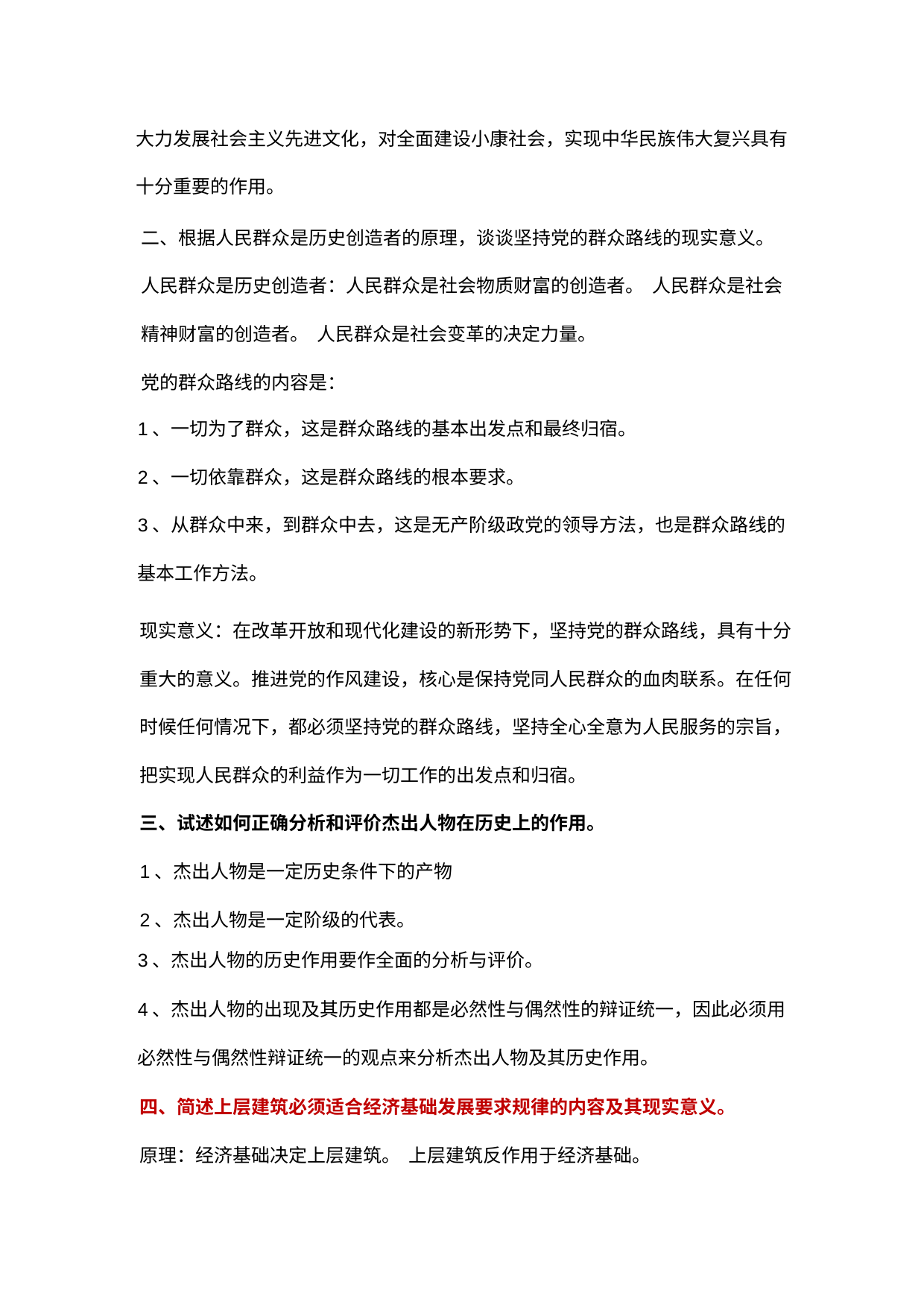

大力发展社会主义先进文化，对全面建设小康社会，实现中华民族伟大复兴具有

十分重要的作用。
二、根据人民群众是历史创造者的原理，谈谈坚持党的群众路线的现实意义。

人民群众是历史创造者：人民群众是社会物质财富的创造者。  人民群众是社会

精神财富的创造者。  人民群众是社会变革的决定力量。

党的群众路线的内容是：
1、一切为了群众，这是群众路线的基本出发点和最终归宿。

2、一切依靠群众，这是群众路线的根本要求。
3、从群众中来，到群众中去，这是无产阶级政党的领导方法，也是群众路线的

基本工作方法。
现实意义：在改革开放和现代化建设的新形势下，坚持党的群众路线，具有十分

重大的意义。推进党的作风建设，核心是保持党同人民群众的血肉联系。在任何

时候任何情况下，都必须坚持党的群众路线，坚持全心全意为人民服务的宗旨，

把实现人民群众的利益作为一切工作的出发点和归宿。

三、试述如何正确分析和评价杰出人物在历史上的作用。

1、杰出人物是一定历史条件下的产物

2、杰出人物是一定阶级的代表。
3、杰出人物的历史作用要作全面的分析与评价。
4、杰出人物的出现及其历史作用都是必然性与偶然性的辩证统一，因此必须用

必然性与偶然性辩证统一的观点来分析杰出人物及其历史作用。
四、简述上层建筑必须适合经济基础发展要求规律的内容及其现实意义。

原理：经济基础决定上层建筑。  上层建筑反作用于经济基础。